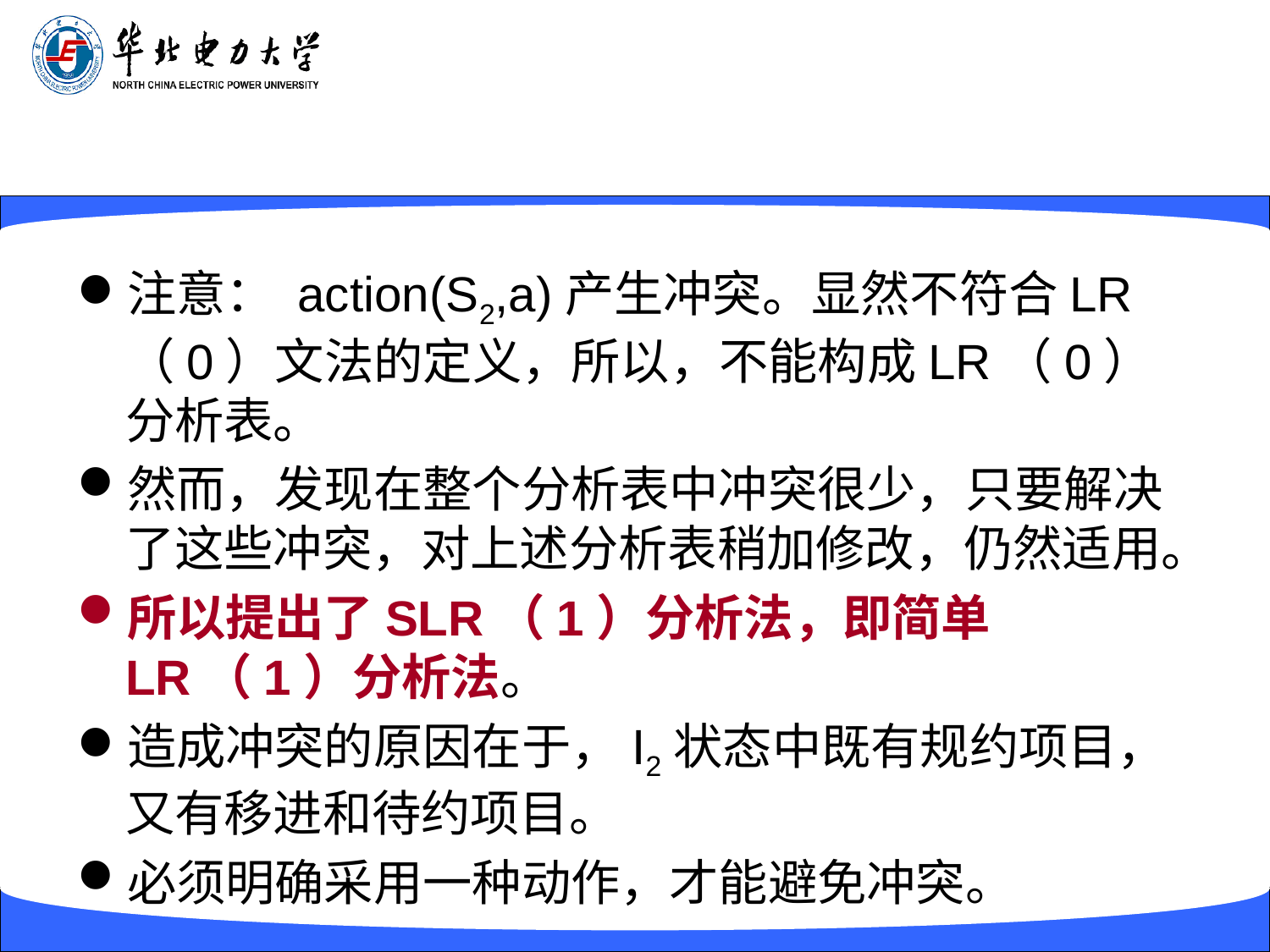

注意： action(S2,a)产生冲突。显然不符合LR（0）文法的定义，所以，不能构成LR（0）分析表。
然而，发现在整个分析表中冲突很少，只要解决了这些冲突，对上述分析表稍加修改，仍然适用。
所以提出了SLR（1）分析法，即简单LR（1）分析法。
造成冲突的原因在于，I2状态中既有规约项目，又有移进和待约项目。
必须明确采用一种动作，才能避免冲突。